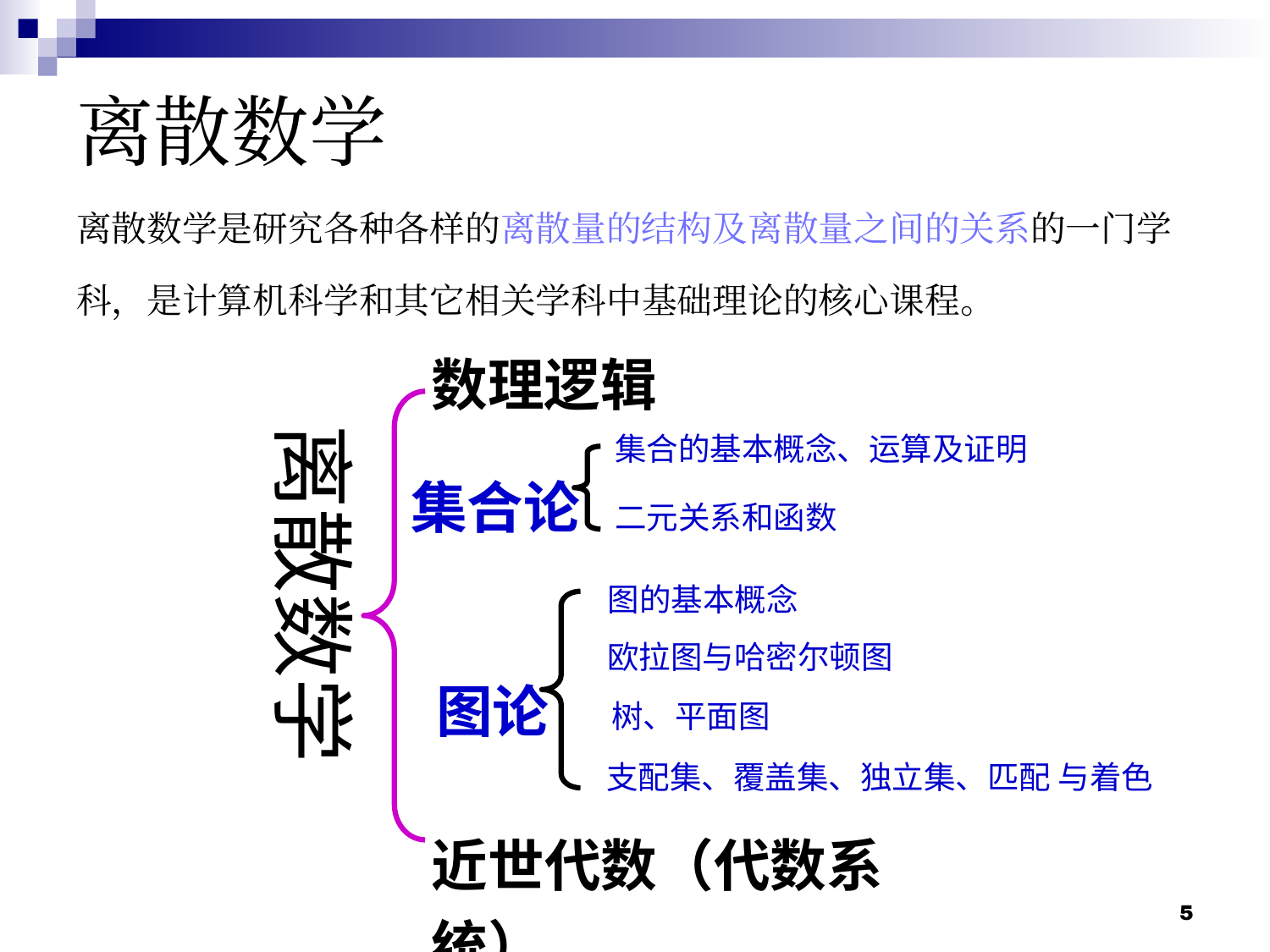

# 离散数学
离散数学是研究各种各样的离散量的结构及离散量之间的关系的一门学科，是计算机科学和其它相关学科中基础理论的核心课程。

数理逻辑

离散数学
集合的基本概念、运算及证明
二元关系和函数
图的基本概念
欧拉图与哈密尔顿图
树、平面图
支配集、覆盖集、独立集、匹配 与着色

图论
近世代数（代数系统）
集合论
5